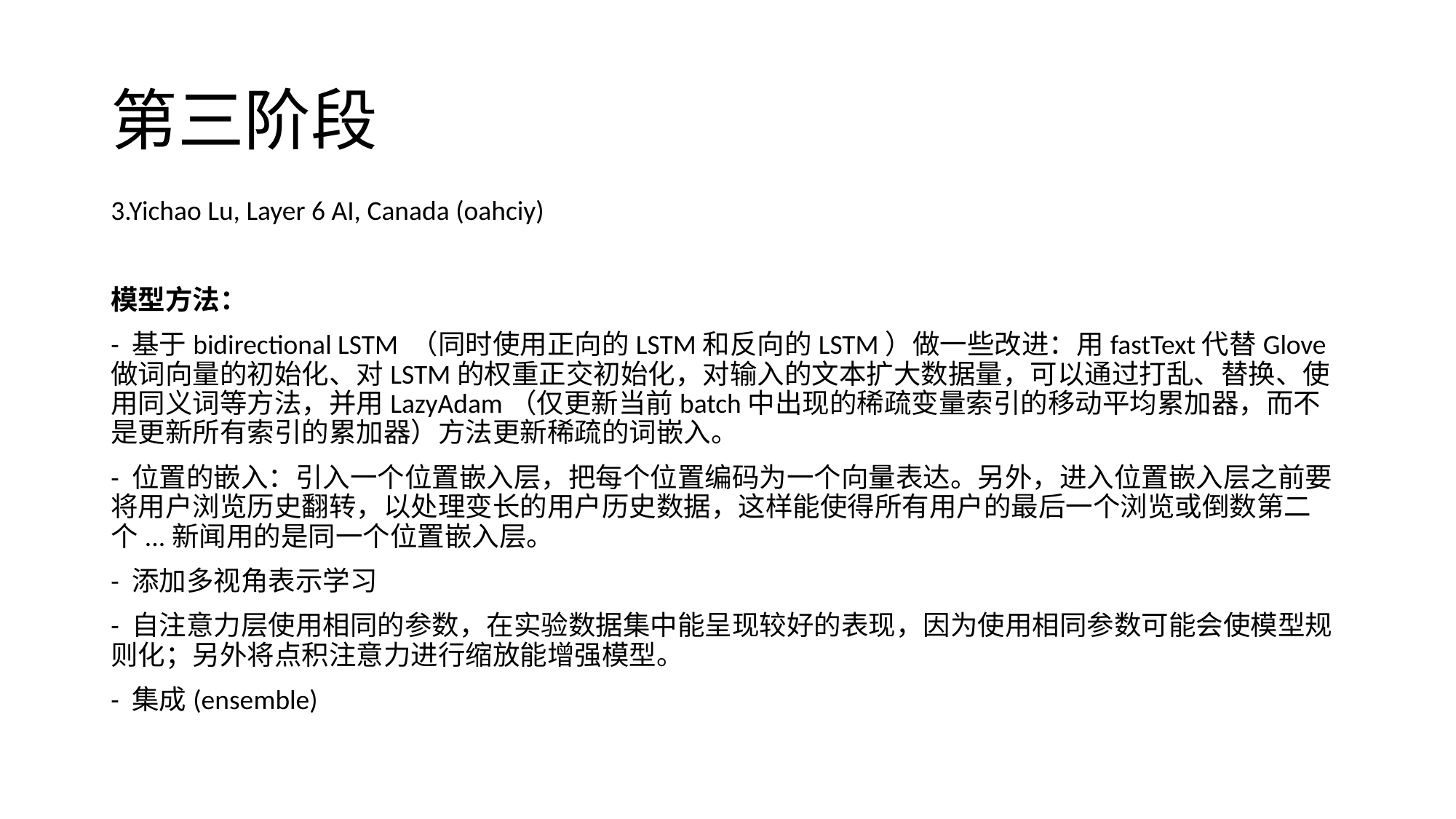

# 第三阶段
3.Yichao Lu, Layer 6 AI, Canada (oahciy)

模型方法：
- 基于bidirectional LSTM （同时使用正向的LSTM和反向的LSTM）做一些改进：用fastText代替Glove做词向量的初始化、对LSTM的权重正交初始化，对输入的文本扩大数据量，可以通过打乱、替换、使用同义词等方法，并用LazyAdam（仅更新当前batch中出现的稀疏变量索引的移动平均累加器，而不是更新所有索引的累加器）方法更新稀疏的词嵌入。
- 位置的嵌入：引入一个位置嵌入层，把每个位置编码为一个向量表达。另外，进入位置嵌入层之前要将用户浏览历史翻转，以处理变长的用户历史数据，这样能使得所有用户的最后一个浏览或倒数第二个...新闻用的是同一个位置嵌入层。
- 添加多视角表示学习
- 自注意力层使用相同的参数，在实验数据集中能呈现较好的表现，因为使用相同参数可能会使模型规则化；另外将点积注意力进行缩放能增强模型。
- 集成(ensemble)